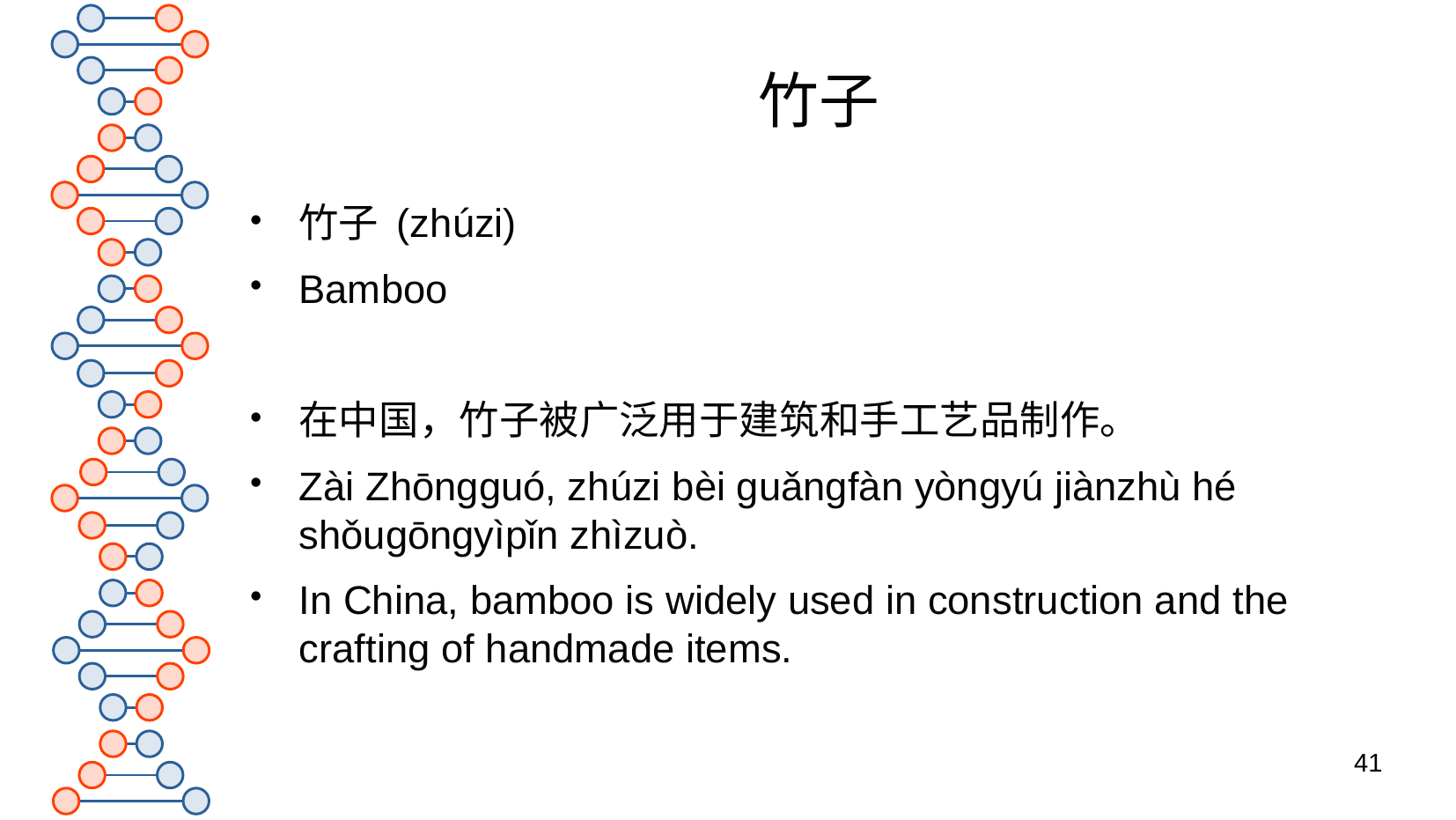

# 竹子
竹子 (zhúzi)
Bamboo

在中国，竹子被广泛用于建筑和手工艺品制作。
Zài Zhōngguó, zhúzi bèi guǎngfàn yòngyú jiànzhù hé shǒugōngyìpǐn zhìzuò.
In China, bamboo is widely used in construction and the crafting of handmade items.

41